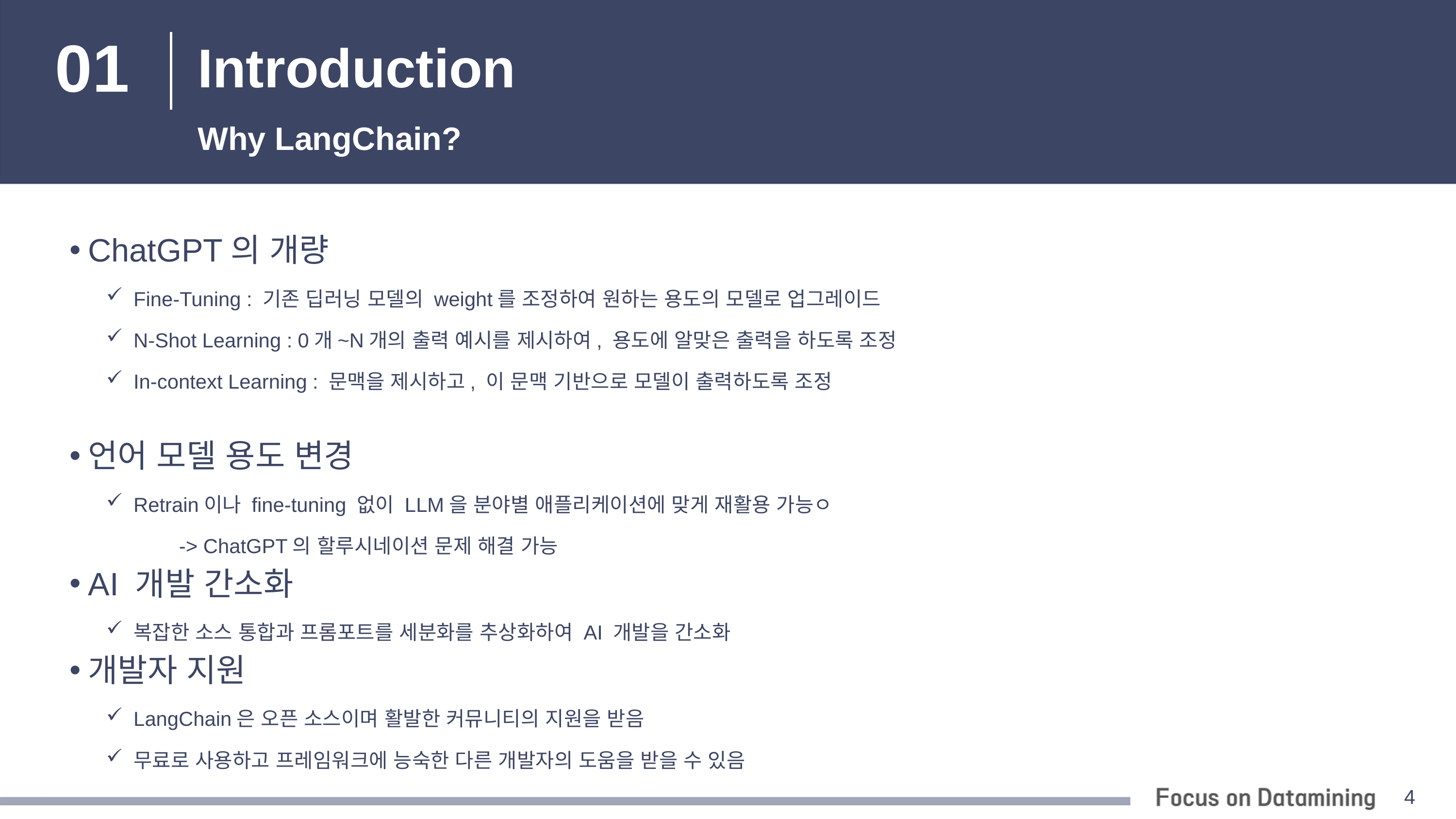

01
# Introduction
Why LangChain?
ChatGPT의 개량
Fine-Tuning : 기존 딥러닝 모델의 weight를 조정하여 원하는 용도의 모델로 업그레이드
N-Shot Learning : 0개~N개의 출력 예시를 제시하여, 용도에 알맞은 출력을 하도록 조정
In-context Learning : 문맥을 제시하고, 이 문맥 기반으로 모델이 출력하도록 조정
언어 모델 용도 변경
Retrain이나 fine-tuning 없이 LLM을 분야별 애플리케이션에 맞게 재활용 가능ㅇ
	-> ChatGPT의 할루시네이션 문제 해결 가능
AI 개발 간소화
복잡한 소스 통합과 프롬포트를 세분화를 추상화하여 AI 개발을 간소화
개발자 지원
LangChain은 오픈 소스이며 활발한 커뮤니티의 지원을 받음
무료로 사용하고 프레임워크에 능숙한 다른 개발자의 도움을 받을 수 있음